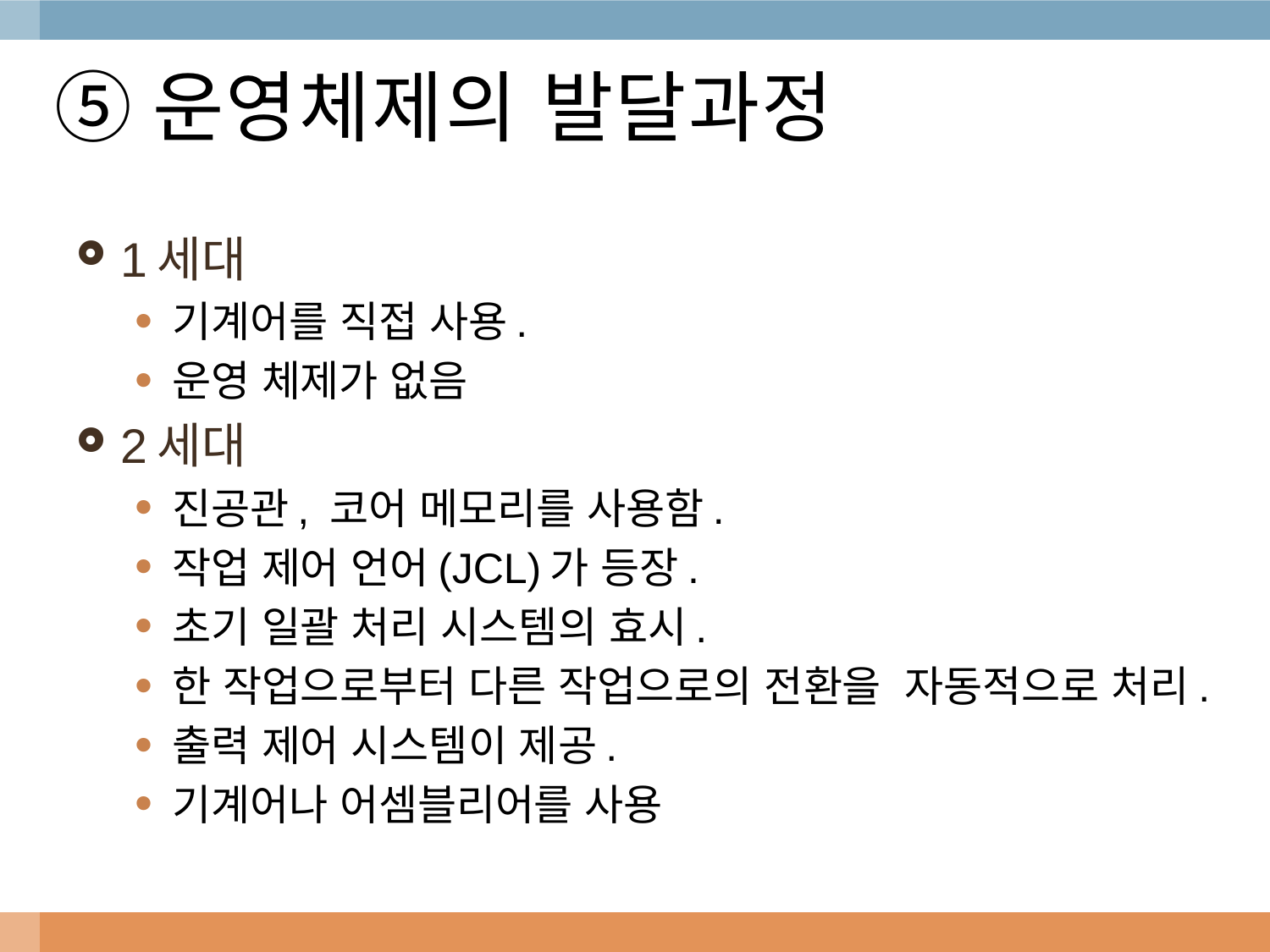

# ⑤운영체제의 발달과정
1세대
기계어를 직접 사용.
운영 체제가 없음
2세대
진공관, 코어 메모리를 사용함.
작업 제어 언어(JCL)가 등장.
초기 일괄 처리 시스템의 효시.
한 작업으로부터 다른 작업으로의 전환을  자동적으로 처리.
출력 제어 시스템이 제공.
기계어나 어셈블리어를 사용